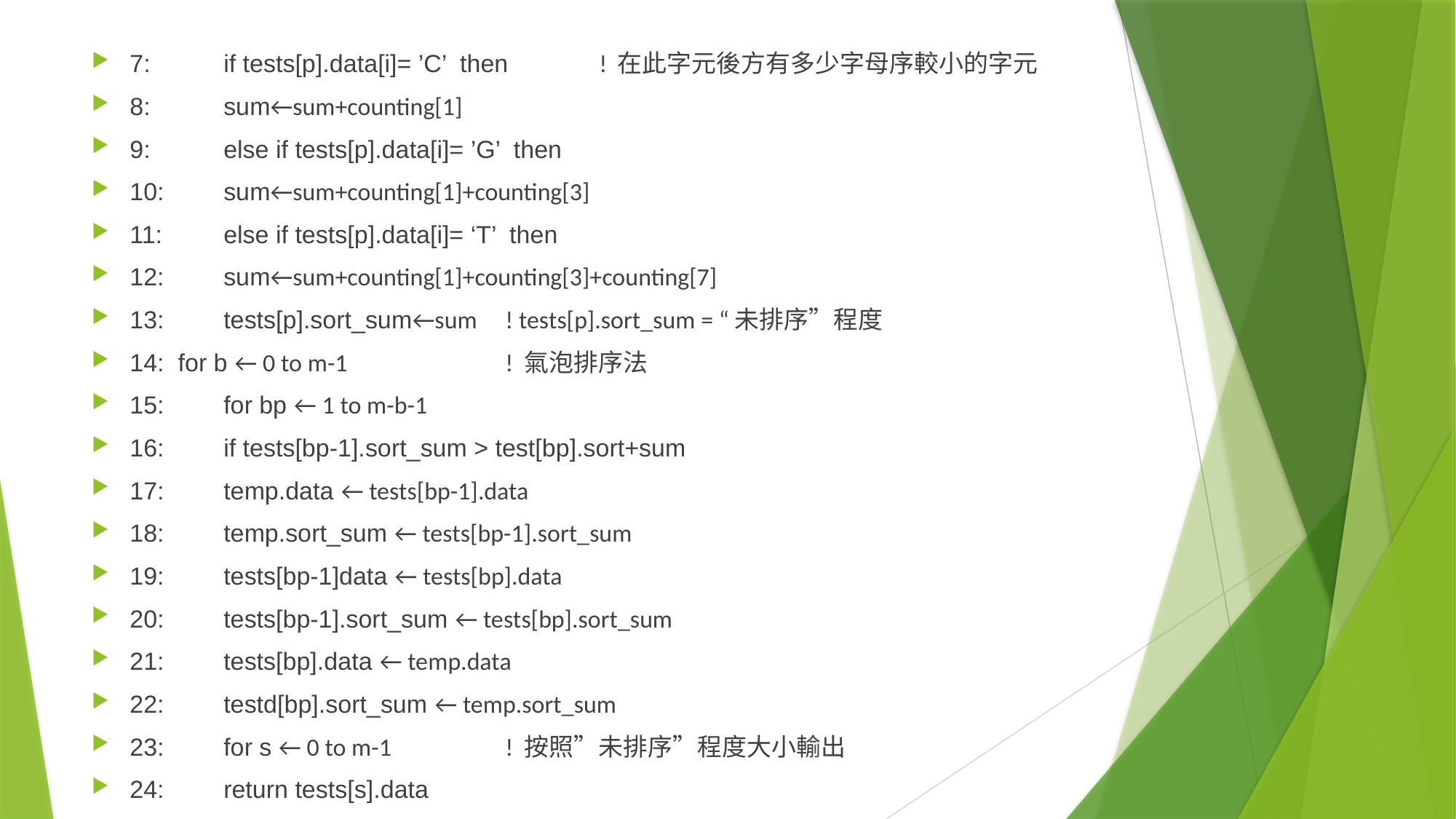

7:  			if tests[p].data[i]= ’C’  then				! 在此字元後方有多少字母序較小的字元
8:   			sum←sum+counting[1]
9:			else if tests[p].data[i]= ’G’  then
10:				sum←sum+counting[1]+counting[3]
11:			else if tests[p].data[i]= ‘T’  then
12:				sum←sum+counting[1]+counting[3]+counting[7]
13:		tests[p].sort_sum←sum					! tests[p].sort_sum = “未排序”程度
14:  for b ← 0 to m-1								! 氣泡排序法
15:		for bp ← 1 to m-b-1
16:   		if tests[bp-1].sort_sum > test[bp].sort+sum
17:				temp.data ← tests[bp-1].data
18:				temp.sort_sum ← tests[bp-1].sort_sum
19:				tests[bp-1]data ← tests[bp].data
20:				tests[bp-1].sort_sum ← tests[bp].sort_sum
21:				tests[bp].data ← temp.data
22:				testd[bp].sort_sum ← temp.sort_sum
23:	for s ← 0 to m-1								! 按照”未排序”程度大小輸出
24:		return tests[s].data